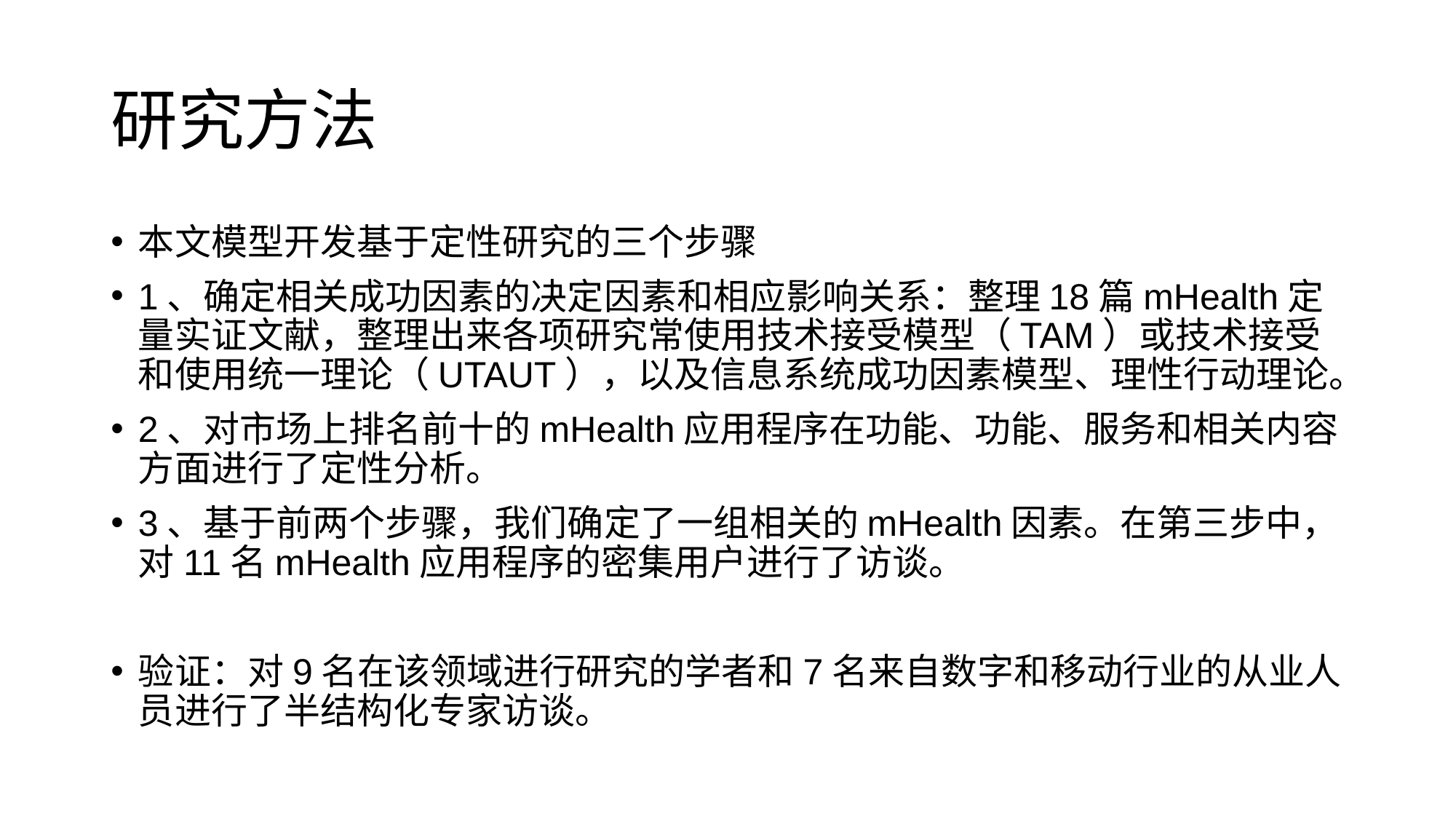

# 研究方法
本文模型开发基于定性研究的三个步骤
1、确定相关成功因素的决定因素和相应影响关系：整理18篇mHealth定量实证文献，整理出来各项研究常使用技术接受模型（TAM）或技术接受和使用统一理论（UTAUT），以及信息系统成功因素模型、理性行动理论。
2、对市场上排名前十的mHealth应用程序在功能、功能、服务和相关内容方面进行了定性分析。
3、基于前两个步骤，我们确定了一组相关的mHealth因素。在第三步中，对11名mHealth应用程序的密集用户进行了访谈。

验证：对9名在该领域进行研究的学者和7名来自数字和移动行业的从业人员进行了半结构化专家访谈。